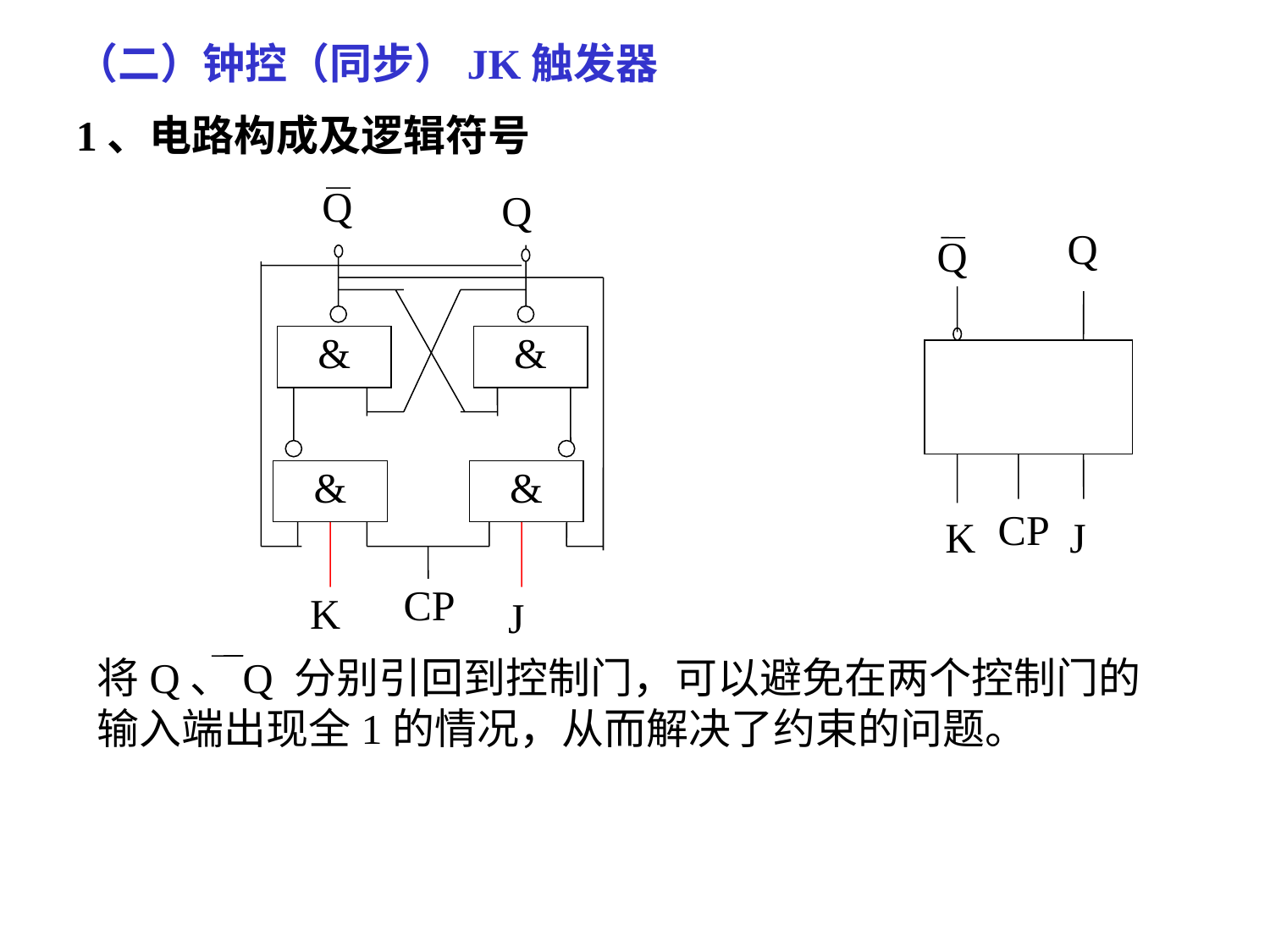

（二）钟控（同步）JK触发器
1、电路构成及逻辑符号
Q

Q

&
&

&
&

CP
Q
Q

CP
K
 J

K
 J
将Q、Q 分别引回到控制门，可以避免在两个控制门的输入端出现全1的情况，从而解决了约束的问题。